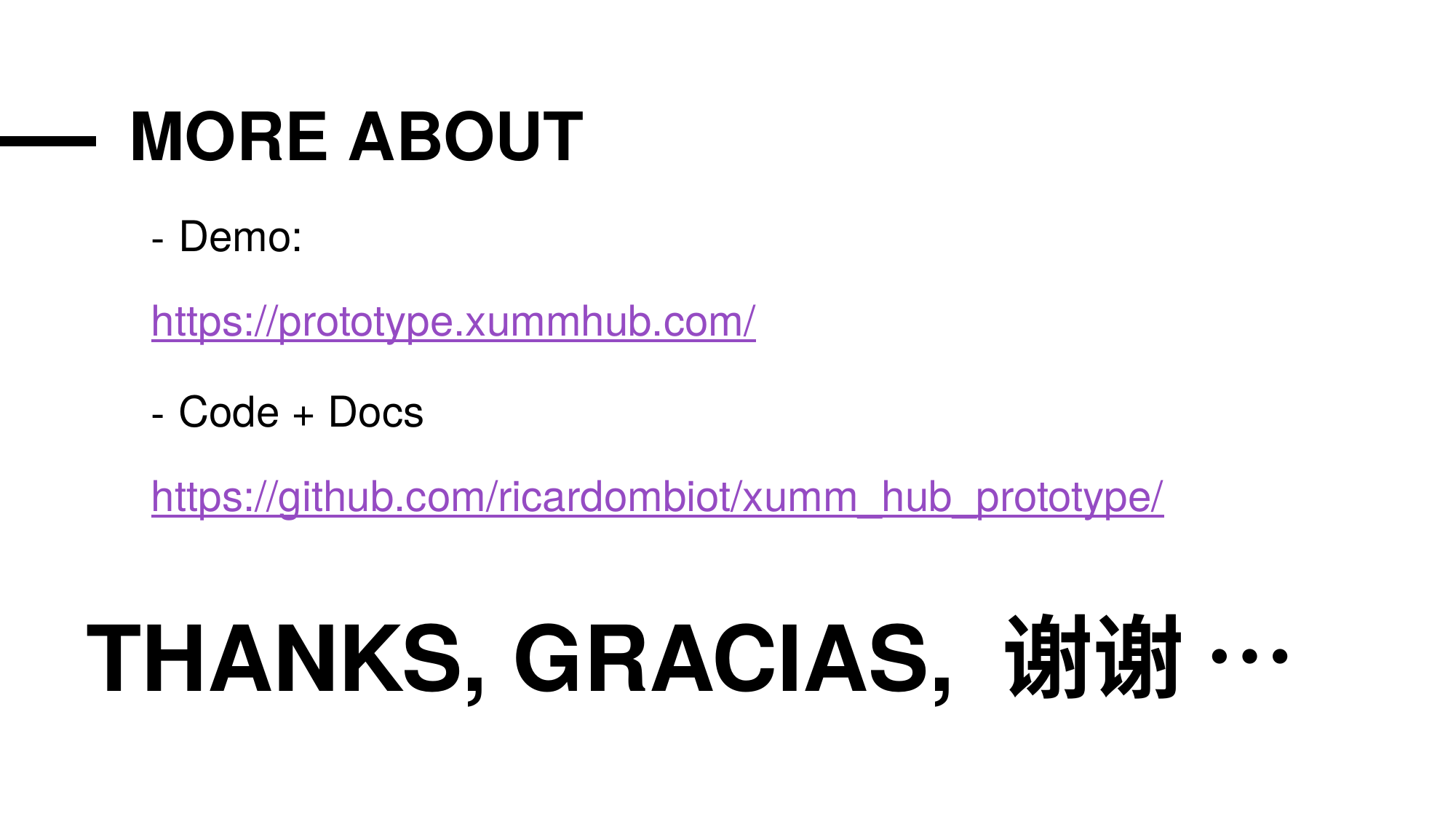

# MORE ABOUT
Demo:
https://prototype.xummhub.com/
Code + Docs
https://github.com/ricardombiot/xumm_hub_prototype/
THANKS, GRACIAS, 谢谢 …